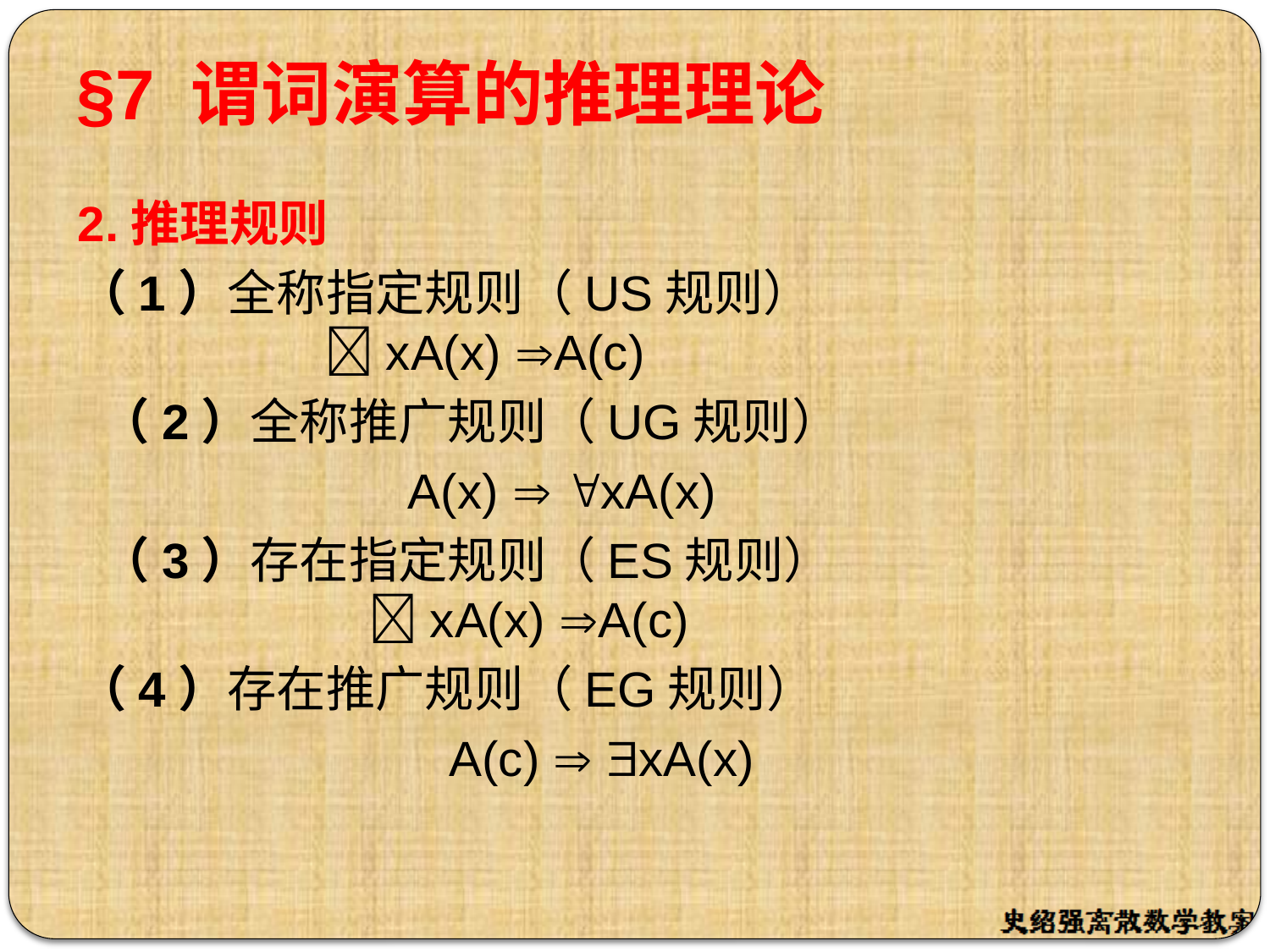

# §7 谓词演算的推理理论
2.推理规则
（1）全称指定规则（US规则）
                   ∀xA(x) ⇒A(c)
 （2）全称推广规则（UG规则）
                        A(x) ⇒ ∀xA(x)
 （3）存在指定规则（ES规则）
                       ∃xA(x) ⇒A(c)
（4）存在推广规则（EG规则）
                           A(c) ⇒ ∃xA(x)